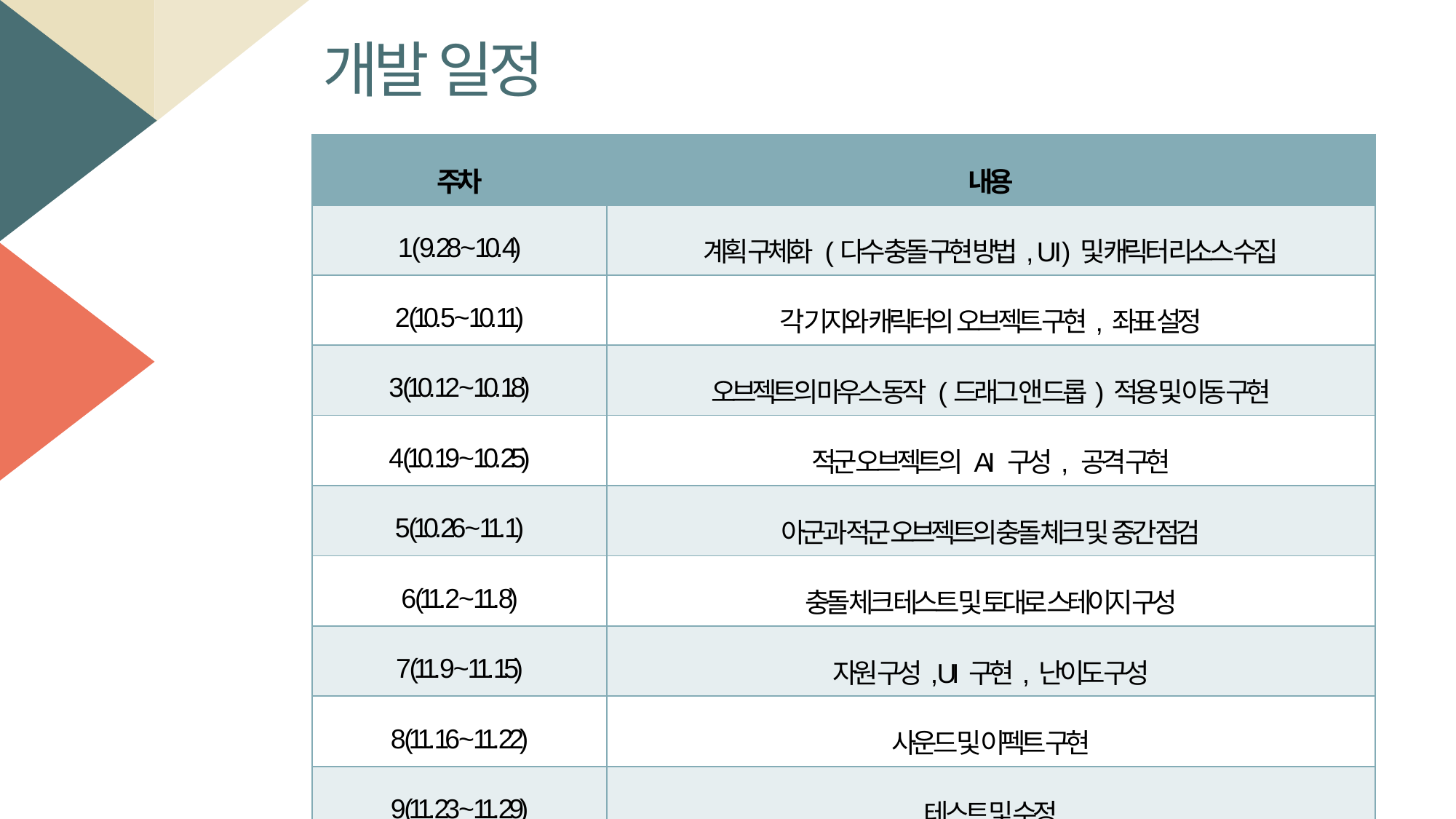

개발 일정
| 주차 | 내용 |
| --- | --- |
| 1 ( 9. 28 ~ 10. 4) | 계획 구체화 (다수 충돌 구현 방법, UI) 및 캐릭터 리소스 수집 |
| 2 (10. 5 ~ 10. 11) | 각 기지와 캐릭터의 오브젝트 구현, 좌표 설정 |
| 3 (10. 12 ~ 10. 18) | 오브젝트의 마우스 동작 (드래그 앤 드롭) 적용 및 이동 구현 |
| 4 (10. 19 ~ 10. 25) | 적군 오브젝트의 AI 구성, 공격 구현 |
| 5 (10. 26 ~ 11. 1) | 아군과 적군 오브젝트의 충돌 체크 및 중간 점검 |
| 6 (11. 2 ~ 11. 8) | 충돌 체크 테스트 및 토대로 스테이지 구성 |
| 7 (11. 9 ~ 11. 15) | 자원 구성, UI 구현, 난이도 구성 |
| 8 (11. 16 ~ 11. 22) | 사운드 및 이펙트 구현 |
| 9 (11. 23 ~ 11. 29) | 테스트 및 수정 |
| 10 (11. 30 ~ 12. 6) | 패키징, 최종 발표 |